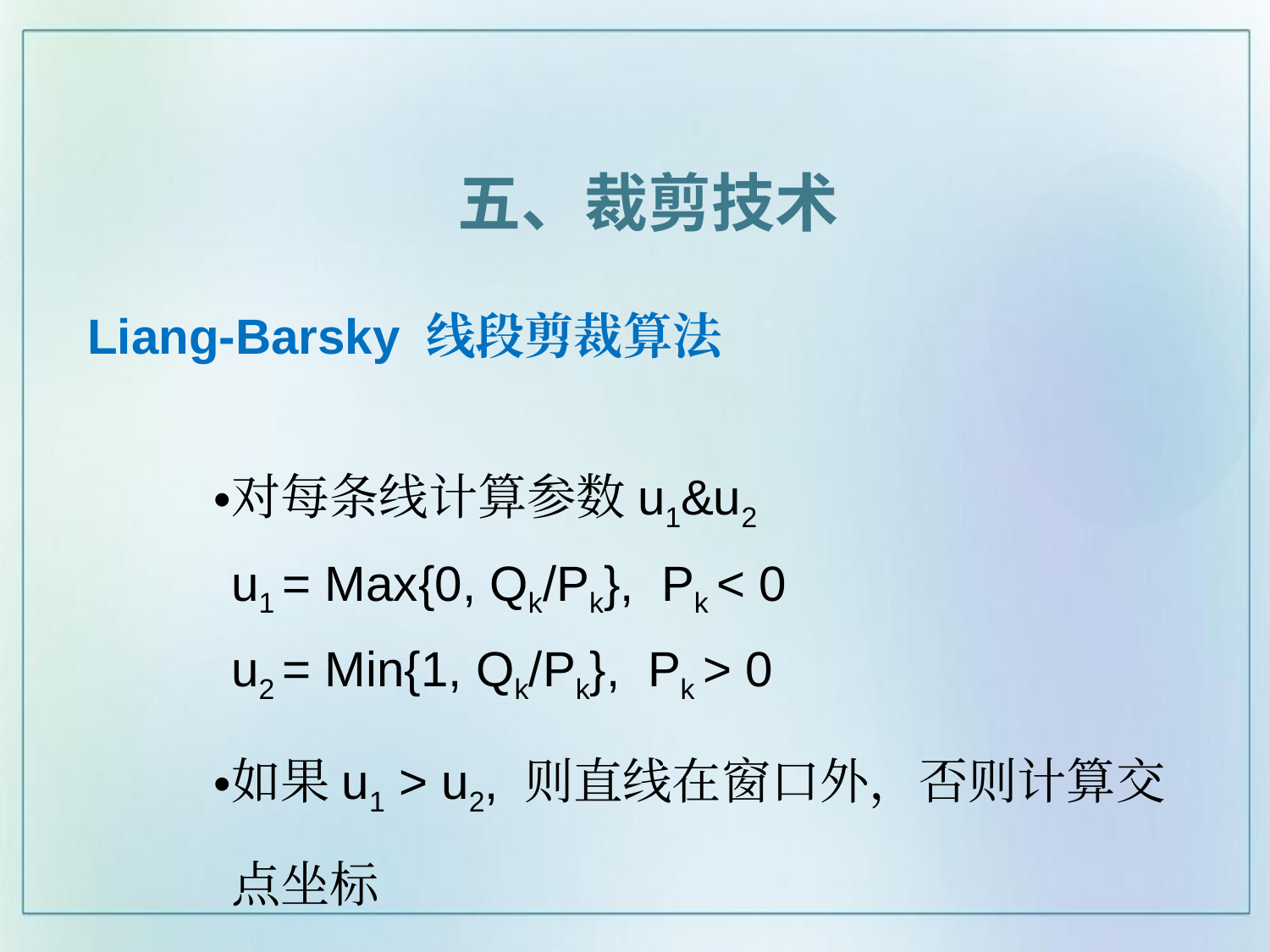

五、裁剪技术
# Liang-Barsky 线段剪裁算法
对每条线计算参数u1&u2
	u1 = Max{0, Qk/Pk},  Pk < 0
	u2 = Min{1, Qk/Pk},  Pk > 0
如果u1 > u2, 则直线在窗口外，否则计算交点坐标